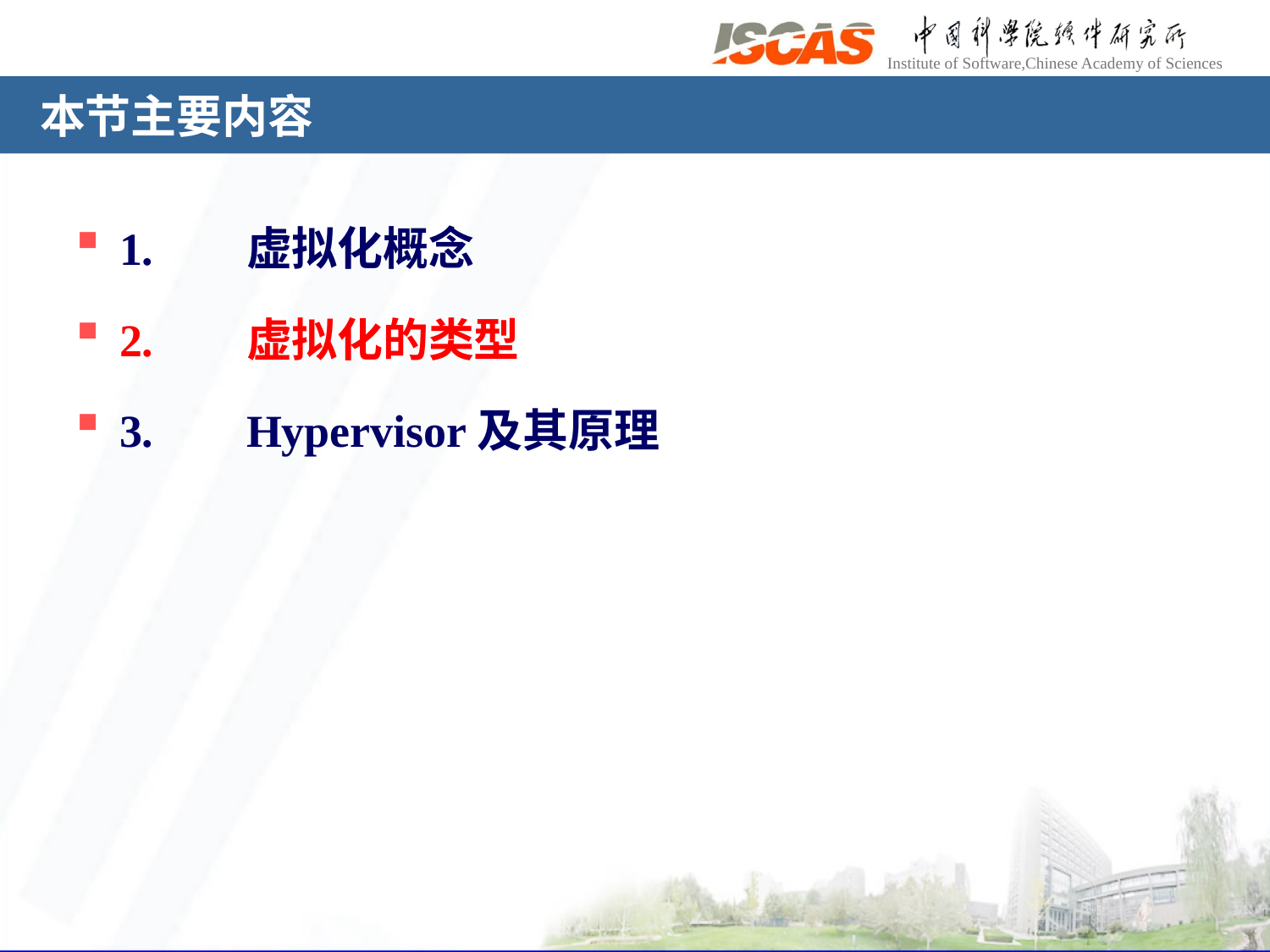

# 本节主要内容
1.	虚拟化概念
2.	虚拟化的类型
3. 	Hypervisor及其原理